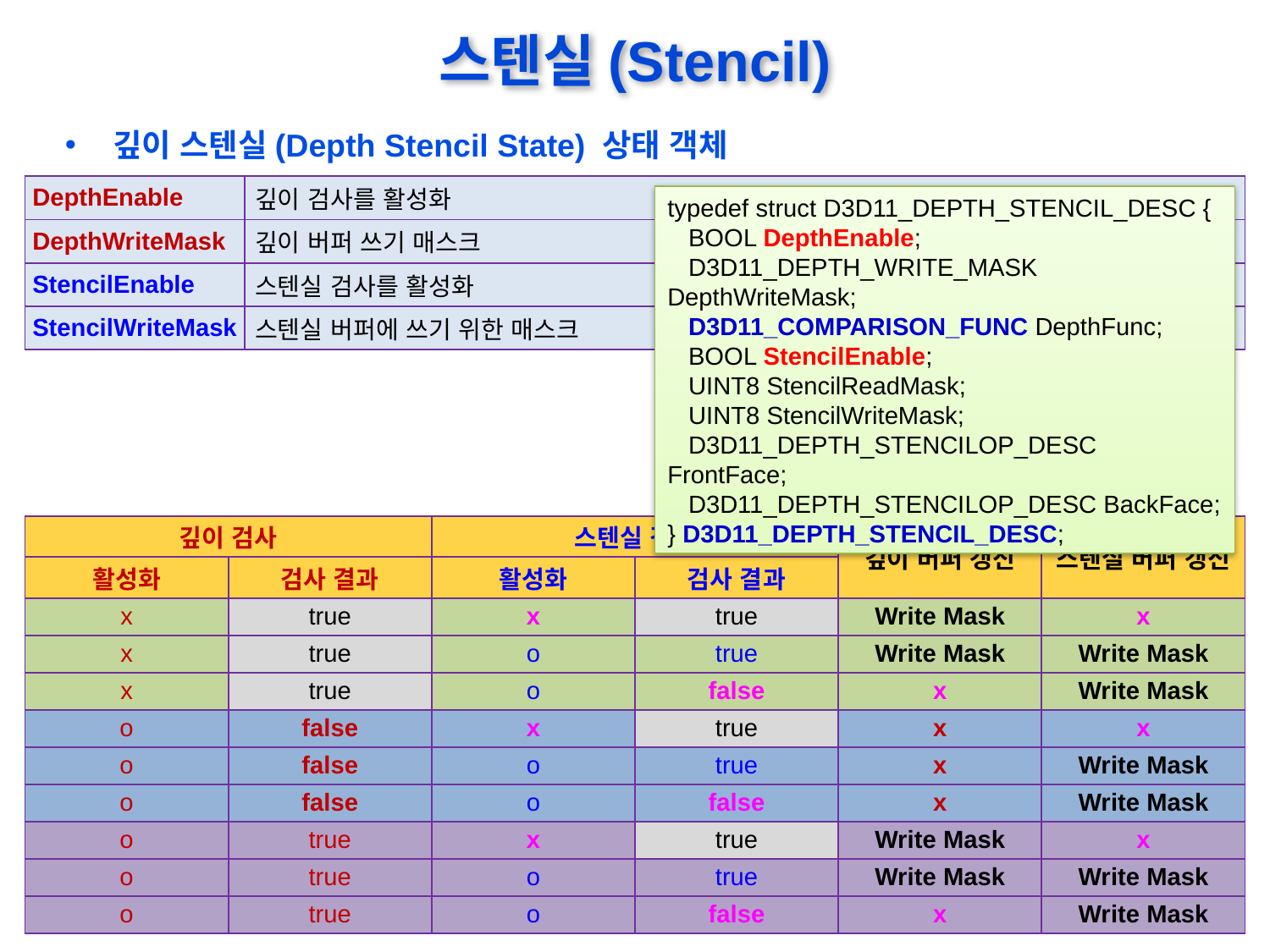

# 스텐실(Stencil)
깊이 스텐실(Depth Stencil State) 상태 객체
| DepthEnable | 깊이 검사를 활성화 |
| --- | --- |
| DepthWriteMask | 깊이 버퍼 쓰기 매스크 |
| StencilEnable | 스텐실 검사를 활성화 |
| StencilWriteMask | 스텐실 버퍼에 쓰기 위한 매스크 |
typedef struct D3D11_DEPTH_STENCIL_DESC {
   BOOL DepthEnable;
   D3D11_DEPTH_WRITE_MASK DepthWriteMask;
   D3D11_COMPARISON_FUNC DepthFunc;
   BOOL StencilEnable;
   UINT8 StencilReadMask;
   UINT8 StencilWriteMask;
   D3D11_DEPTH_STENCILOP_DESC FrontFace;
   D3D11_DEPTH_STENCILOP_DESC BackFace;
} D3D11_DEPTH_STENCIL_DESC;
| 깊이 검사 |  | 스텐실 검사 |  | 깊이 버퍼 갱신 | 스텐실 버퍼 갱신 |
| --- | --- | --- | --- | --- | --- |
| 활성화 | 검사 결과 | 활성화 | 검사 결과 |  |  |
| x | true | x | true | Write Mask | x |
| x | true | o | true | Write Mask | Write Mask |
| x | true | o | false | x | Write Mask |
| o | false | x | true | x | x |
| o | false | o | true | x | Write Mask |
| o | false | o | false | x | Write Mask |
| o | true | x | true | Write Mask | x |
| o | true | o | true | Write Mask | Write Mask |
| o | true | o | false | x | Write Mask |